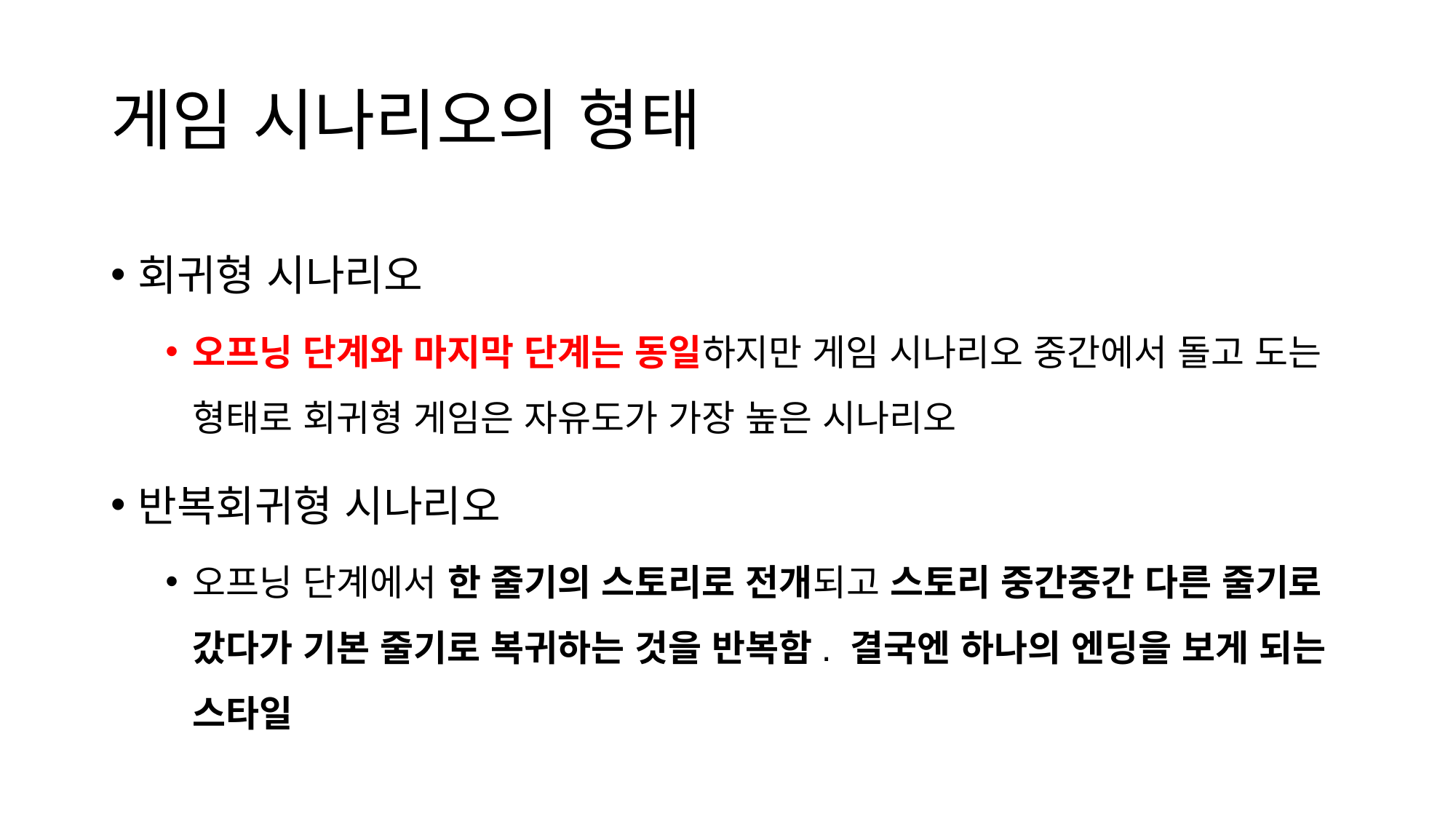

# 게임 시나리오의 형태
회귀형 시나리오
오프닝 단계와 마지막 단계는 동일하지만 게임 시나리오 중간에서 돌고 도는 형태로 회귀형 게임은 자유도가 가장 높은 시나리오
반복회귀형 시나리오
오프닝 단계에서 한 줄기의 스토리로 전개되고 스토리 중간중간 다른 줄기로 갔다가 기본 줄기로 복귀하는 것을 반복함. 결국엔 하나의 엔딩을 보게 되는 스타일